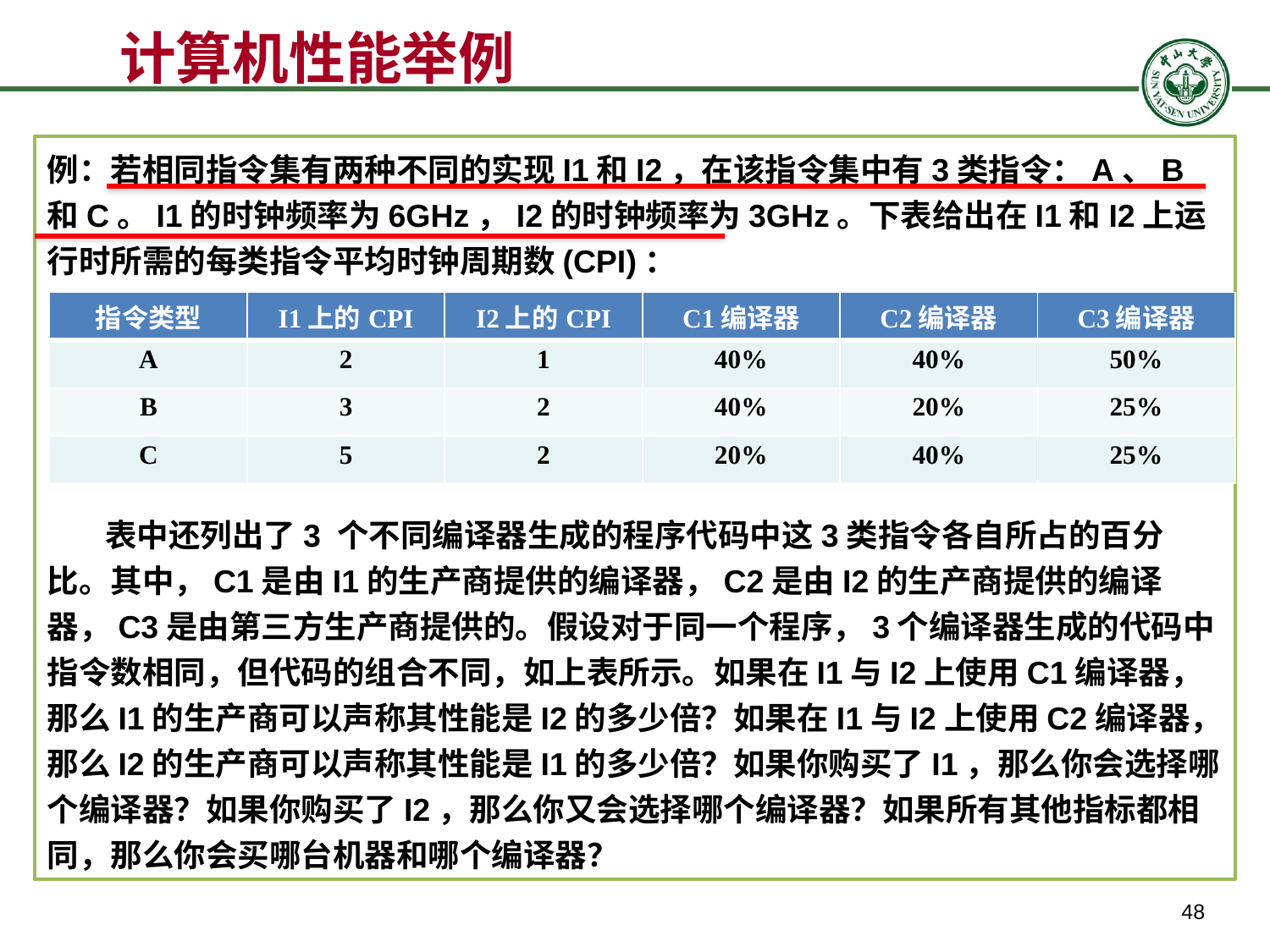

# 计算机性能举例
例：若相同指令集有两种不同的实现I1和I2，在该指令集中有3类指令：A、B和C。I1的时钟频率为6GHz，I2的时钟频率为3GHz。下表给出在I1和I2上运行时所需的每类指令平均时钟周期数(CPI)：

       表中还列出了3 个不同编译器生成的程序代码中这3类指令各自所占的百分比。其中，C1是由I1的生产商提供的编译器，C2是由I2的生产商提供的编译器，C3是由第三方生产商提供的。假设对于同一个程序，3个编译器生成的代码中指令数相同，但代码的组合不同，如上表所示。如果在I1与I2上使用C1编译器，那么I1的生产商可以声称其性能是I2的多少倍？如果在I1与I2上使用C2编译器，那么I2的生产商可以声称其性能是I1的多少倍？如果你购买了I1，那么你会选择哪个编译器？如果你购买了I2，那么你又会选择哪个编译器？如果所有其他指标都相同，那么你会买哪台机器和哪个编译器？
| 指令类型 | I1上的CPI | I2上的CPI | C1编译器 | C2编译器 | C3编译器 |
| --- | --- | --- | --- | --- | --- |
| A | 2 | 1 | 40% | 40% | 50% |
| B | 3 | 2 | 40% | 20% | 25% |
| C | 5 | 2 | 20% | 40% | 25% |